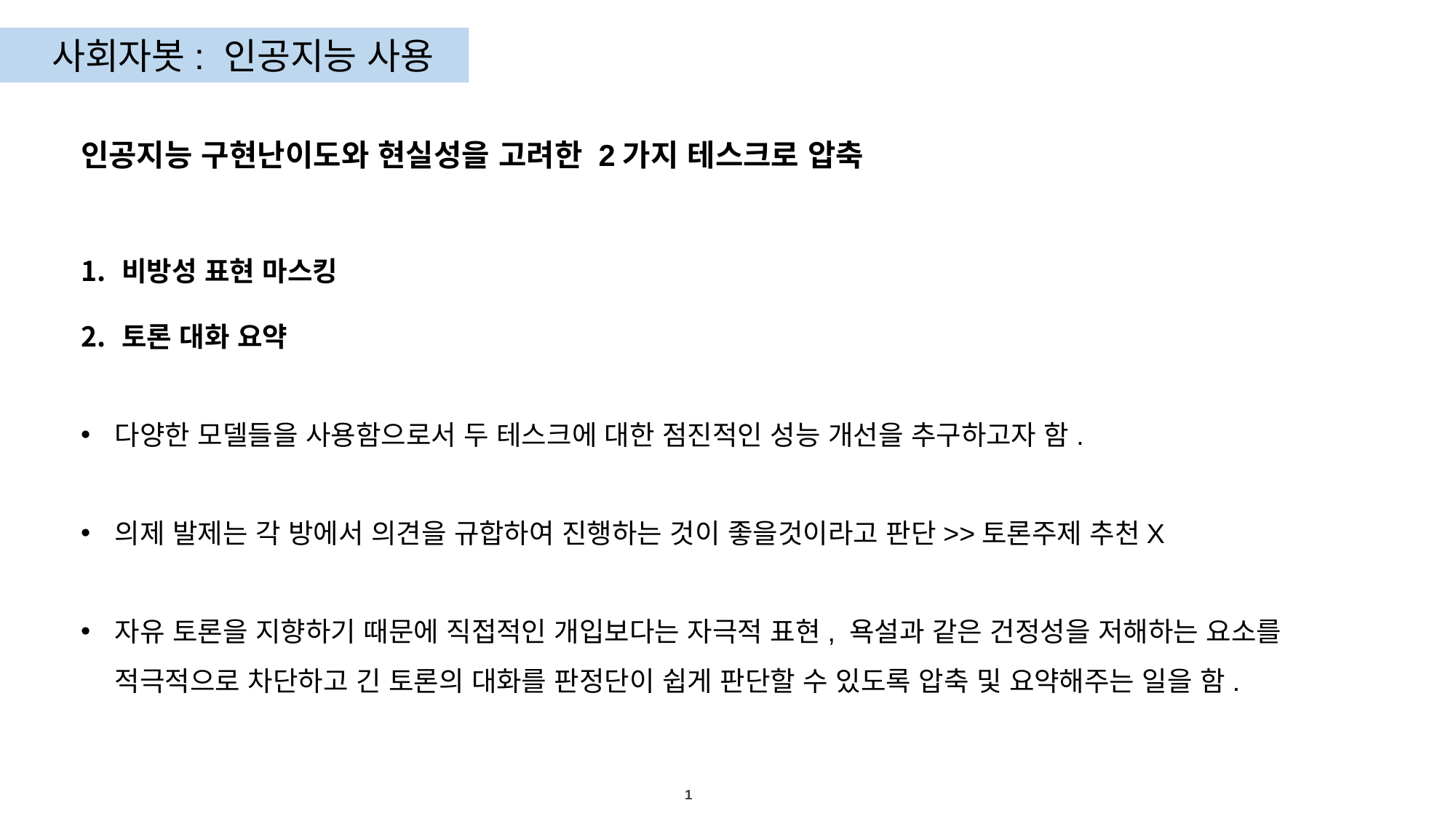

사회자봇: 인공지능 사용
인공지능 구현난이도와 현실성을 고려한 2가지 테스크로 압축

비방성 표현 마스킹
토론 대화 요약

다양한 모델들을 사용함으로서 두 테스크에 대한 점진적인 성능 개선을 추구하고자 함.

의제 발제는 각 방에서 의견을 규합하여 진행하는 것이 좋을것이라고 판단>>토론주제 추천X

자유 토론을 지향하기 때문에 직접적인 개입보다는 자극적 표현, 욕설과 같은 건정성을 저해하는 요소를 적극적으로 차단하고 긴 토론의 대화를 판정단이 쉽게 판단할 수 있도록 압축 및 요약해주는 일을 함.
1